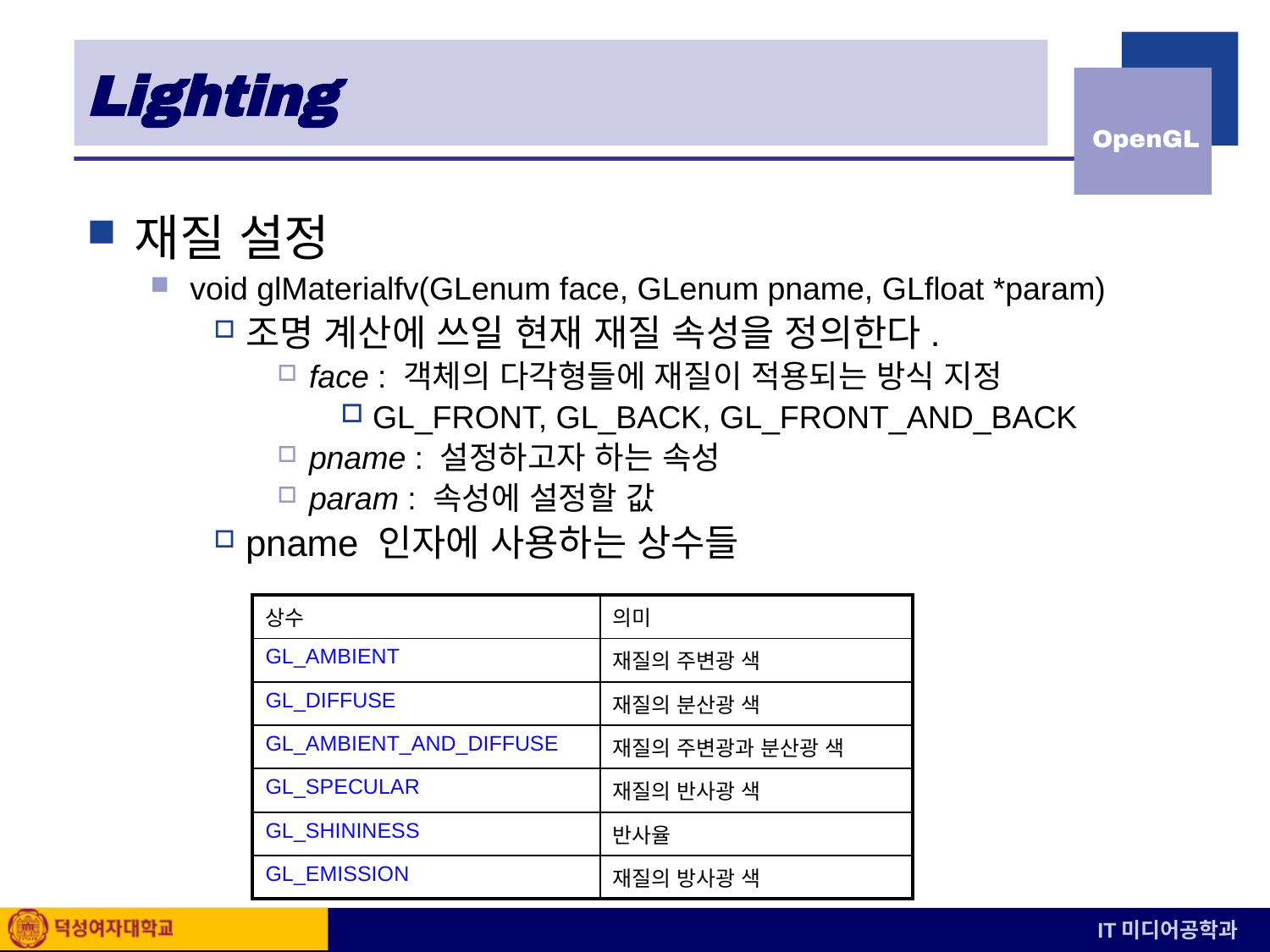

# Lighting
재질 설정
void glMaterialfv(GLenum face, GLenum pname, GLfloat *param)
조명 계산에 쓰일 현재 재질 속성을 정의한다.
face : 객체의 다각형들에 재질이 적용되는 방식 지정
GL_FRONT, GL_BACK, GL_FRONT_AND_BACK
pname : 설정하고자 하는 속성
param : 속성에 설정할 값
pname 인자에 사용하는 상수들

| 상수 | 의미 |
| --- | --- |
| GL\_AMBIENT | 재질의 주변광 색 |
| GL\_DIFFUSE | 재질의 분산광 색 |
| GL\_AMBIENT\_AND\_DIFFUSE | 재질의 주변광과 분산광 색 |
| GL\_SPECULAR | 재질의 반사광 색 |
| GL\_SHININESS | 반사율 |
| GL\_EMISSION | 재질의 방사광 색 |